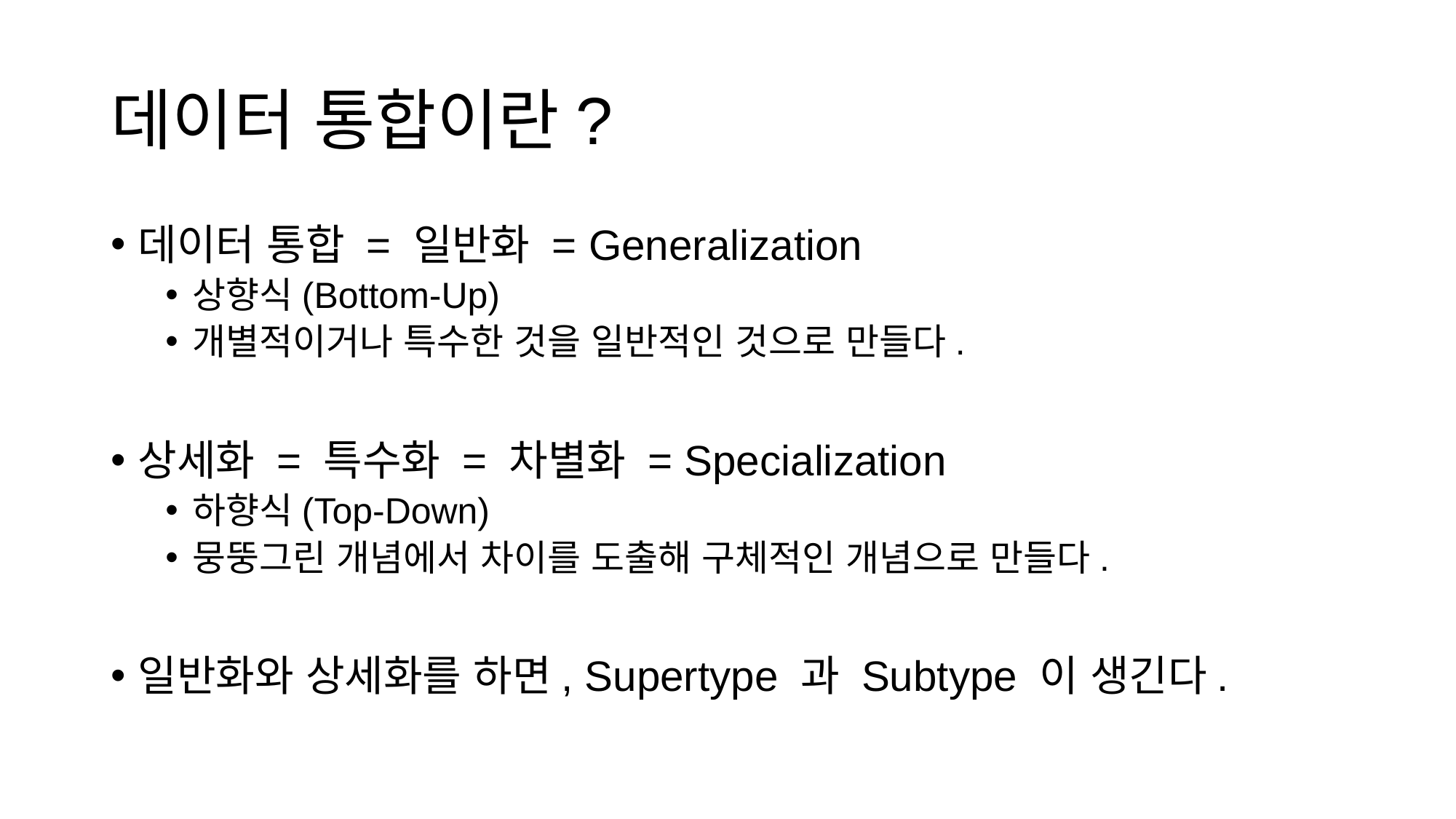

# 데이터 통합이란?
데이터 통합 = 일반화 = Generalization
상향식(Bottom-Up)
개별적이거나 특수한 것을 일반적인 것으로 만들다.

상세화 = 특수화 = 차별화 = Specialization
하향식(Top-Down)
뭉뚱그린 개념에서 차이를 도출해 구체적인 개념으로 만들다.

일반화와 상세화를 하면, Supertype 과 Subtype 이 생긴다.